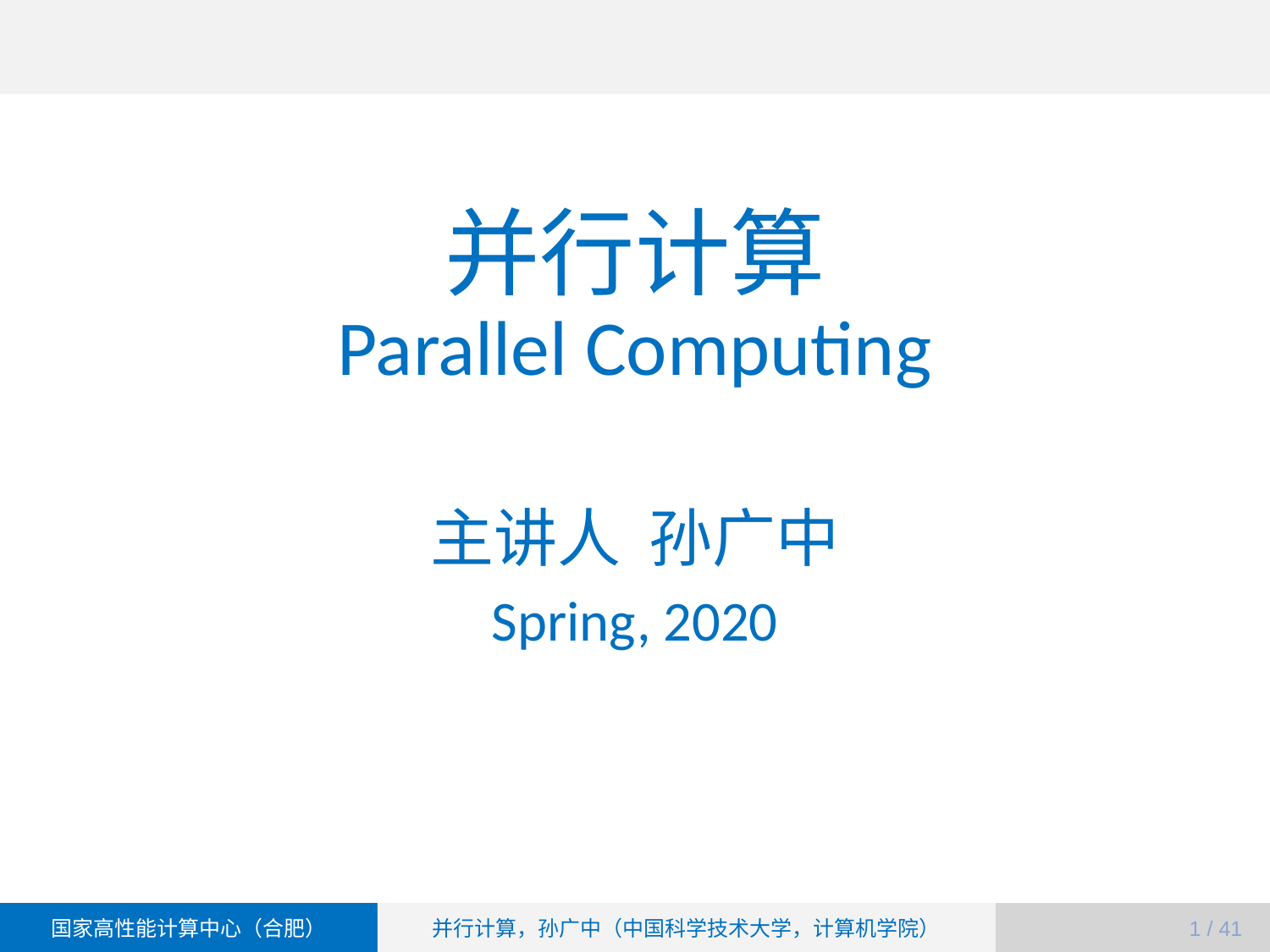

并行计算
Parallel Computing
主讲人  孙广中
Spring, 2020

 1 / 41